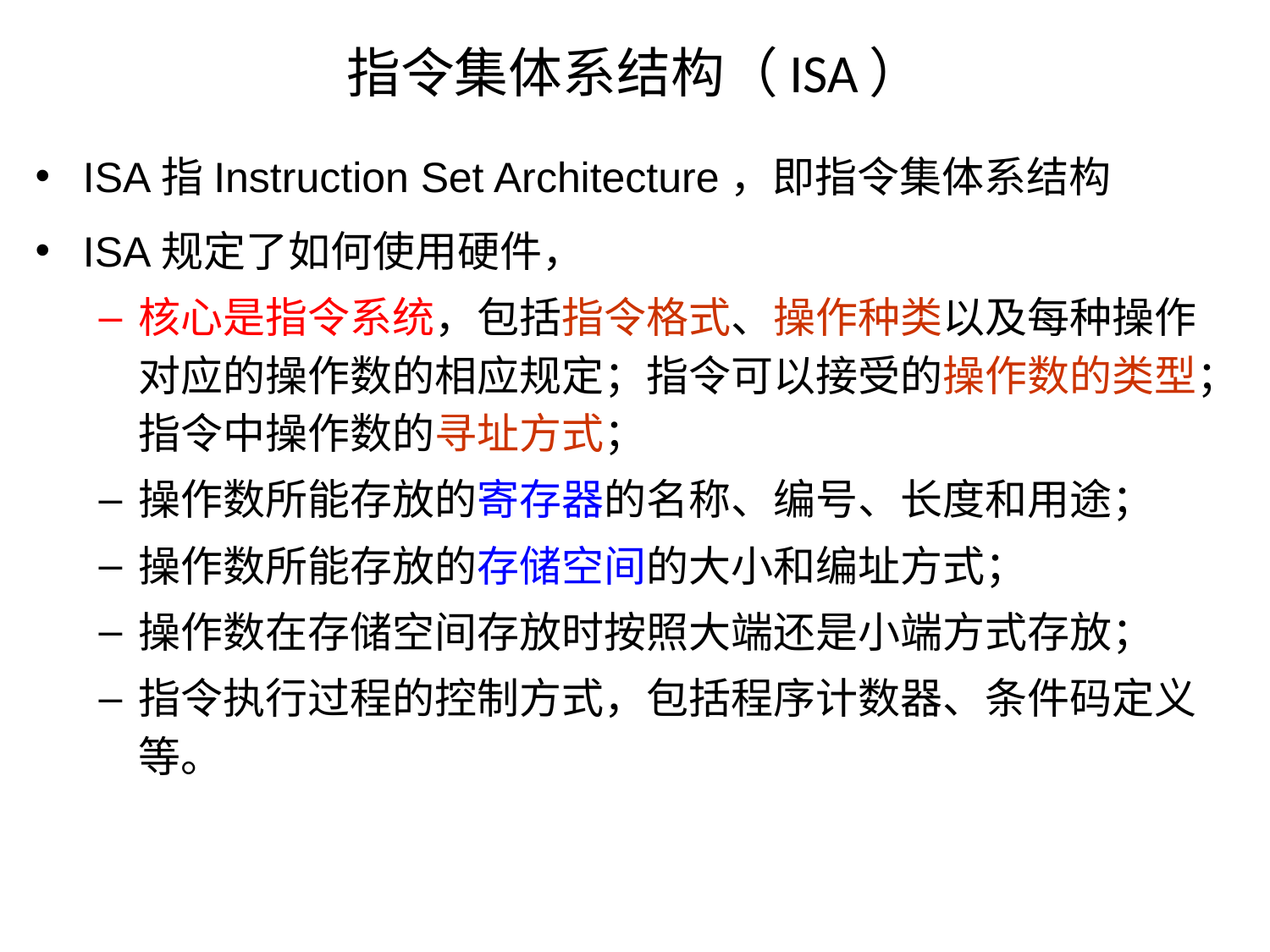

# 指令集体系结构（ISA）
ISA指Instruction Set Architecture，即指令集体系结构
ISA规定了如何使用硬件，
核心是指令系统，包括指令格式、操作种类以及每种操作对应的操作数的相应规定；指令可以接受的操作数的类型；指令中操作数的寻址方式；
操作数所能存放的寄存器的名称、编号、长度和用途；
操作数所能存放的存储空间的大小和编址方式；
操作数在存储空间存放时按照大端还是小端方式存放；
指令执行过程的控制方式，包括程序计数器、条件码定义等。